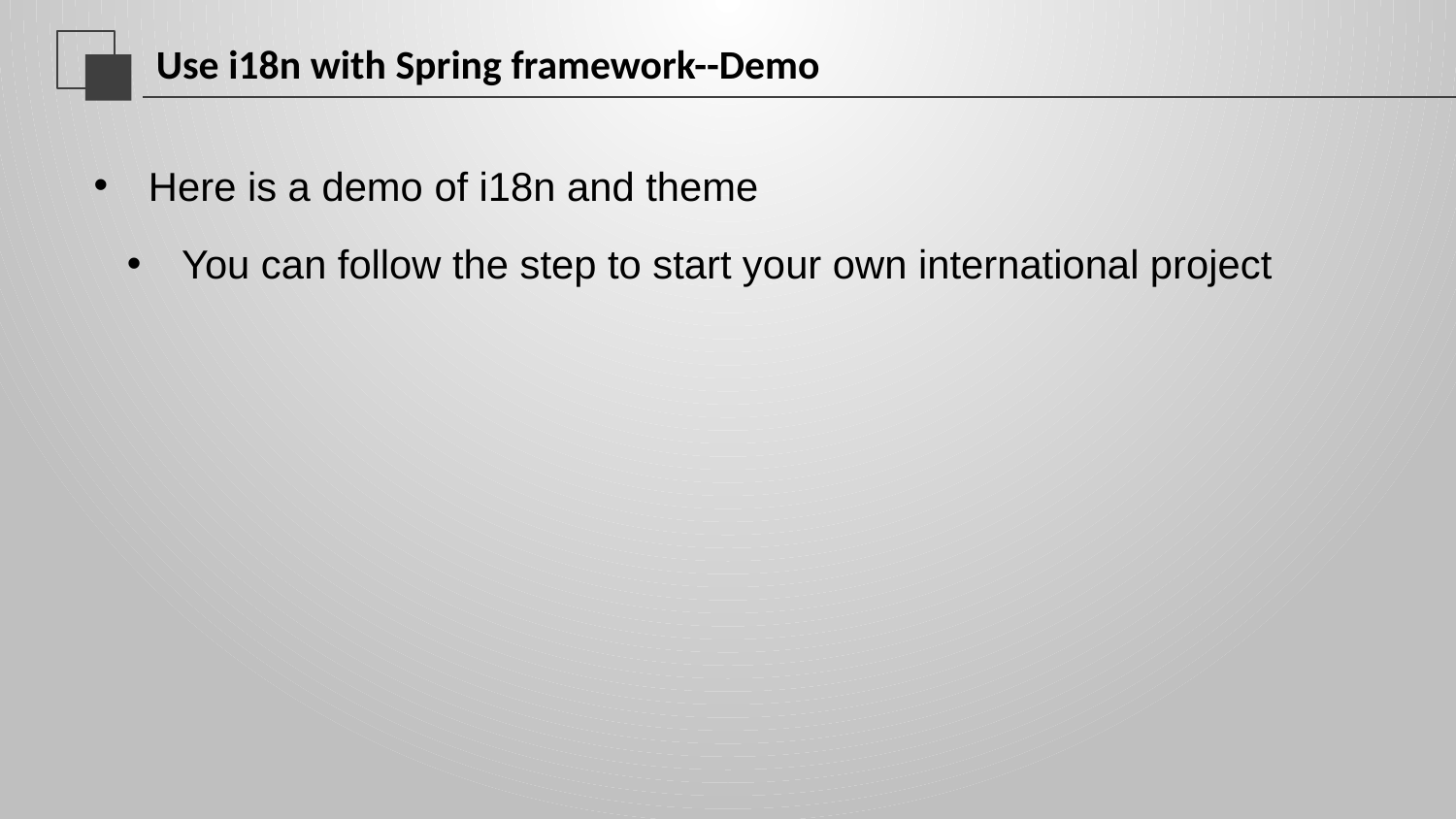

延迟符
# Use i18n with Spring framework--Demo
Here is a demo of i18n and theme
You can follow the step to start your own international project